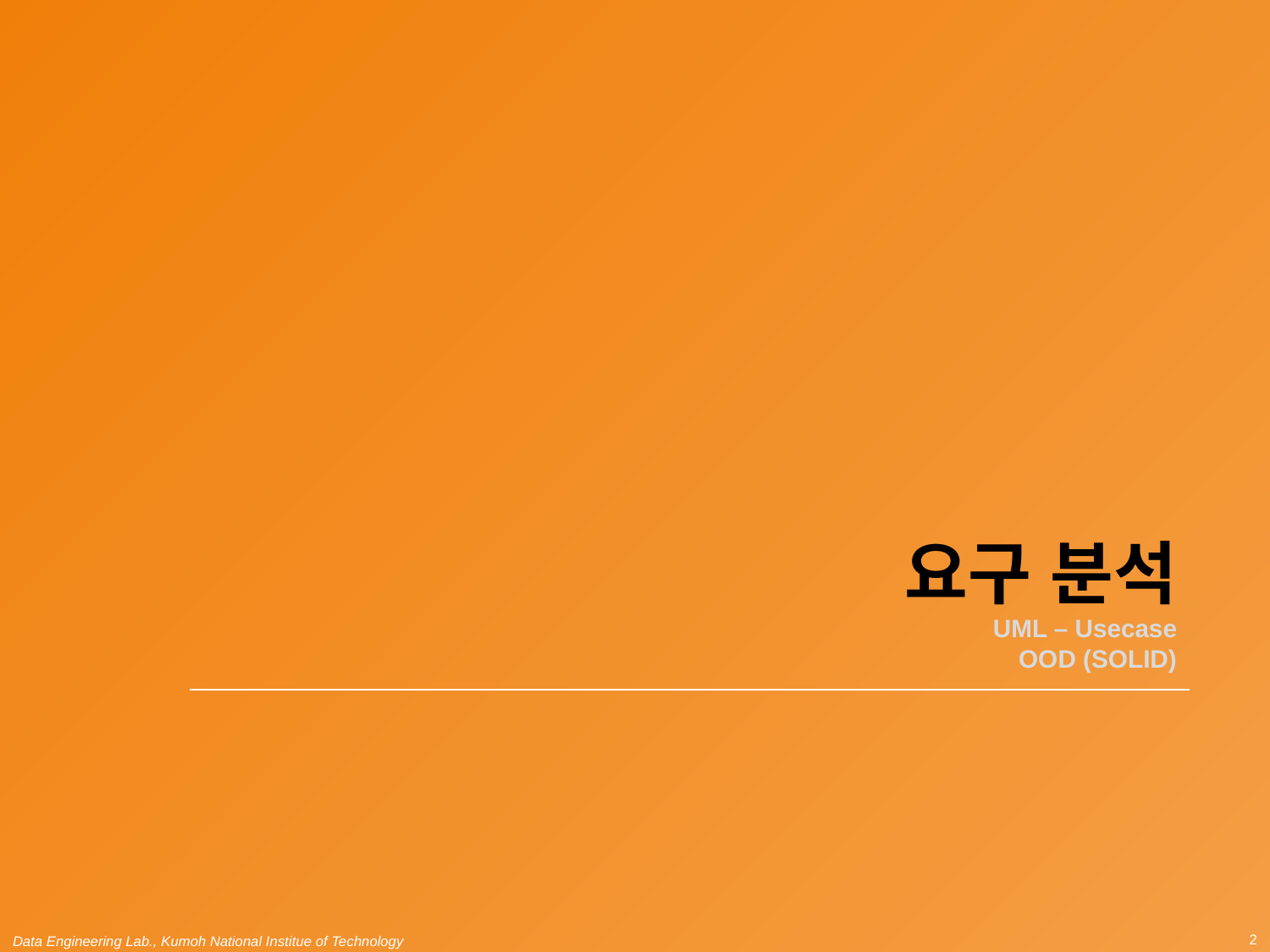

# 요구 분석 UML – Usecase OOD (SOLID)

2
Data Engineering Lab., Kumoh National Institue of Technology